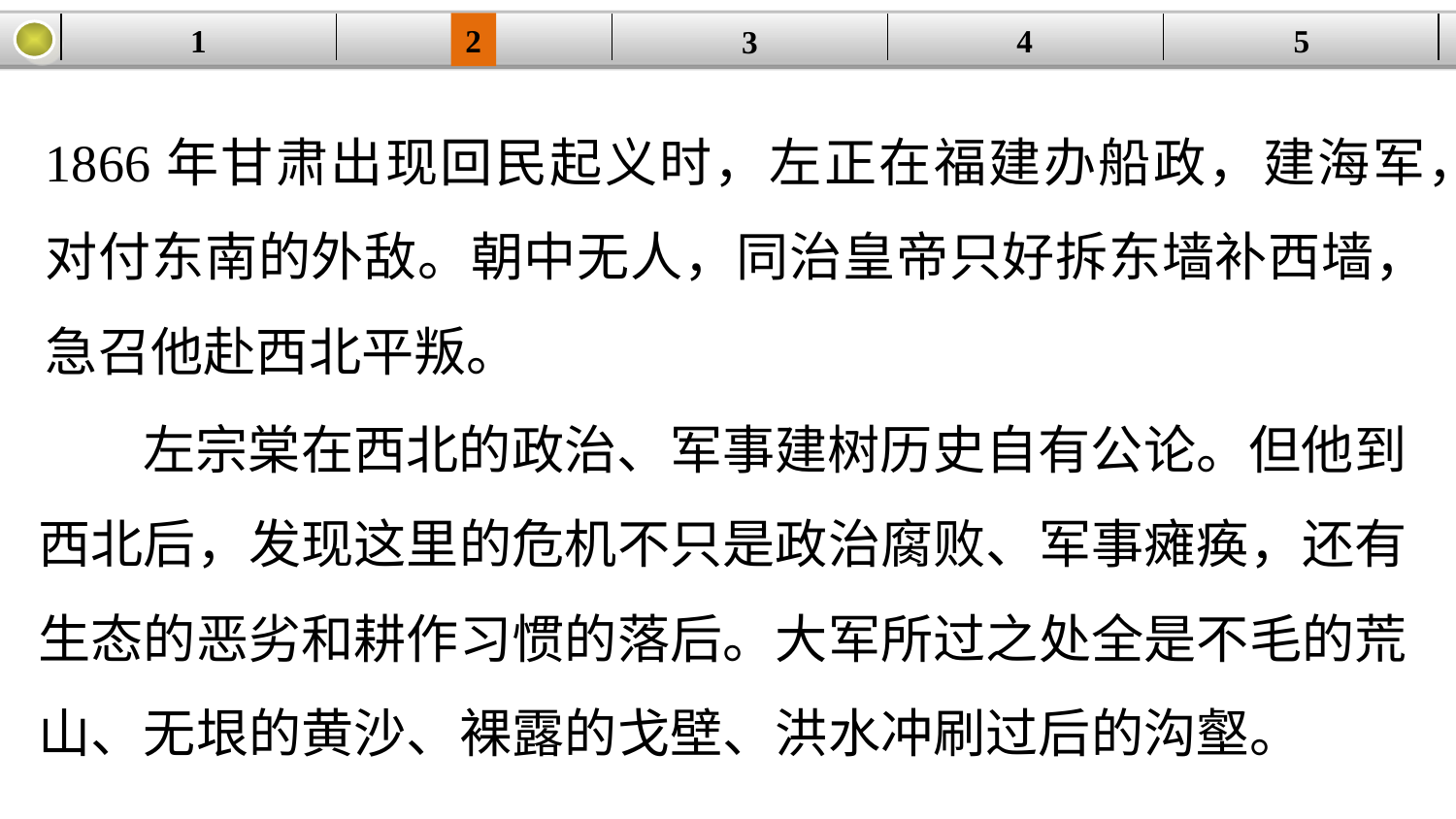

1
2
4
5
|  |  |  |  |  |
| --- | --- | --- | --- | --- |
3

1866年甘肃出现回民起义时，左正在福建办船政，建海军，对付东南的外敌。朝中无人，同治皇帝只好拆东墙补西墙，急召他赴西北平叛。
左宗棠在西北的政治、军事建树历史自有公论。但他到西北后，发现这里的危机不只是政治腐败、军事瘫痪，还有生态的恶劣和耕作习惯的落后。大军所过之处全是不毛的荒山、无垠的黄沙、裸露的戈壁、洪水冲刷过后的沟壑。